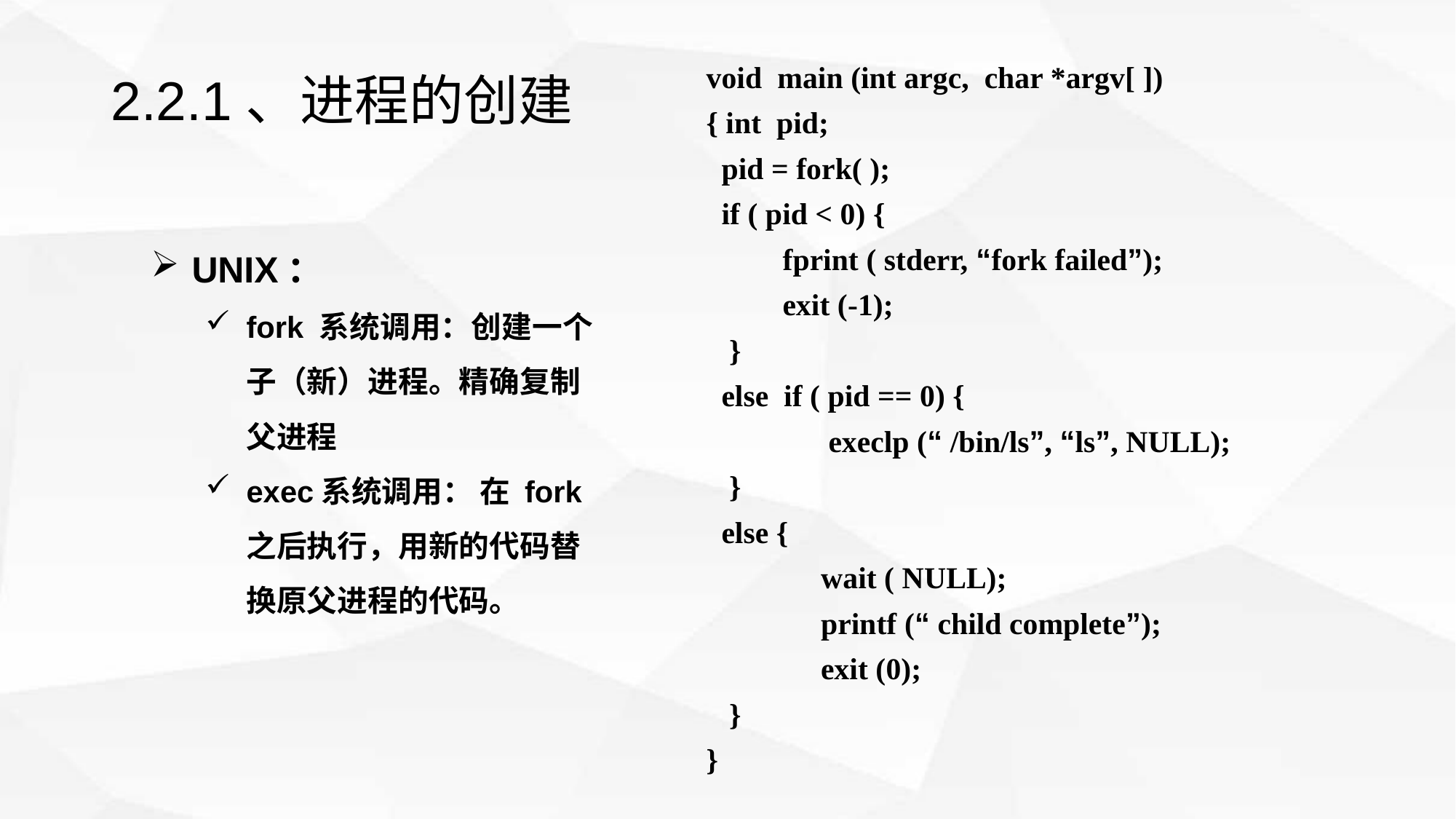

# 2.2.1、进程的创建
void  main (int argc,  char *argv[ ])
{ int  pid;
  pid = fork( );
  if ( pid < 0) {
          fprint ( stderr, “fork failed”);
          exit (-1);
   }
  else  if ( pid == 0) {
                execlp (“ /bin/ls”, “ls”, NULL);
   }
  else {
               wait ( NULL);
               printf (“ child complete”);
               exit (0);
   }
}
UNIX：
fork 系统调用：创建一个子（新）进程。精确复制父进程
exec系统调用： 在 fork 之后执行，用新的代码替换原父进程的代码。